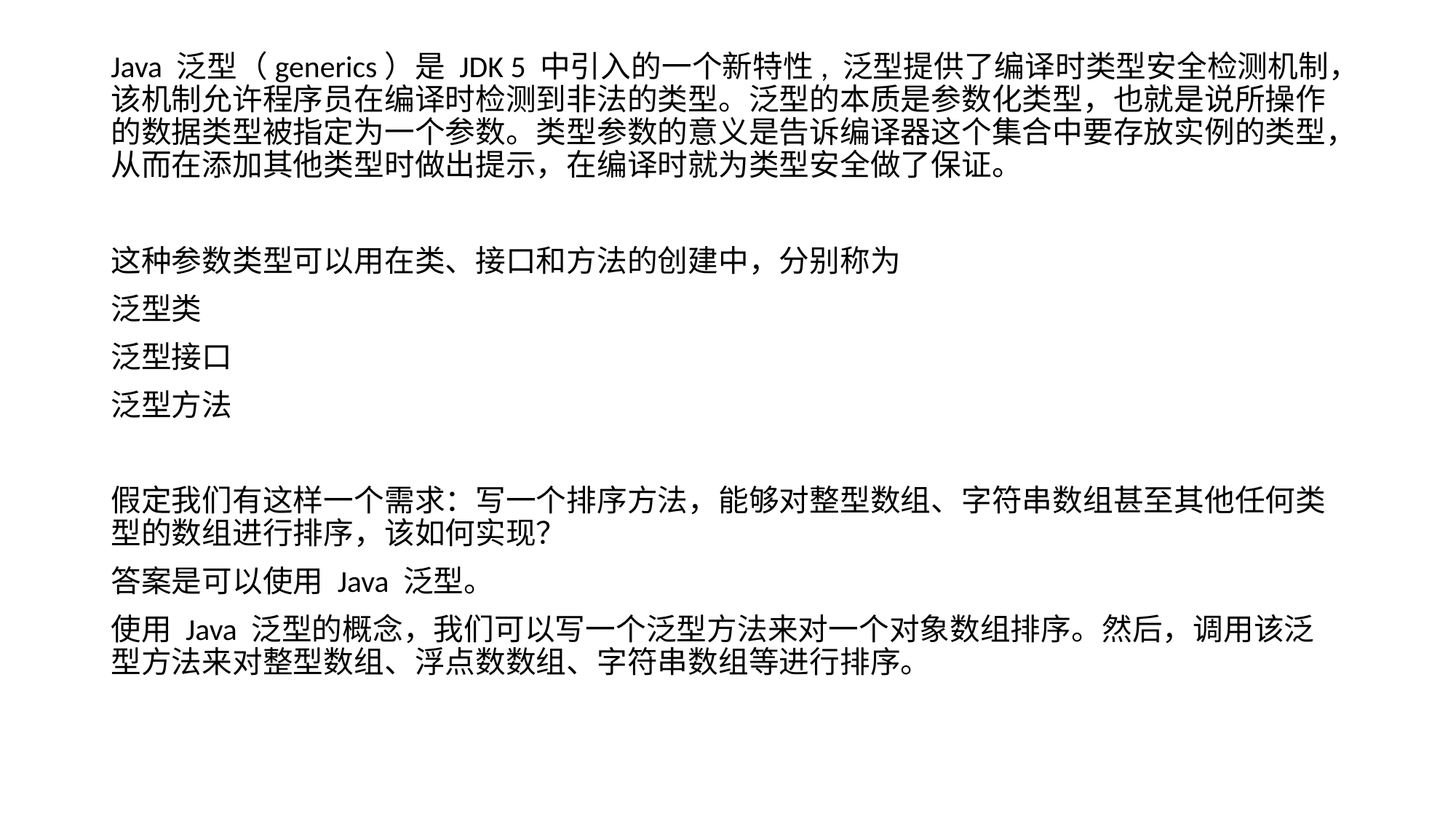

Java 泛型（generics）是 JDK 5 中引入的一个新特性, 泛型提供了编译时类型安全检测机制，该机制允许程序员在编译时检测到非法的类型。泛型的本质是参数化类型，也就是说所操作的数据类型被指定为一个参数。类型参数的意义是告诉编译器这个集合中要存放实例的类型，从而在添加其他类型时做出提示，在编译时就为类型安全做了保证。

这种参数类型可以用在类、接口和方法的创建中，分别称为
泛型类
泛型接口
泛型方法

假定我们有这样一个需求：写一个排序方法，能够对整型数组、字符串数组甚至其他任何类型的数组进行排序，该如何实现？
答案是可以使用 Java 泛型。
使用 Java 泛型的概念，我们可以写一个泛型方法来对一个对象数组排序。然后，调用该泛型方法来对整型数组、浮点数数组、字符串数组等进行排序。